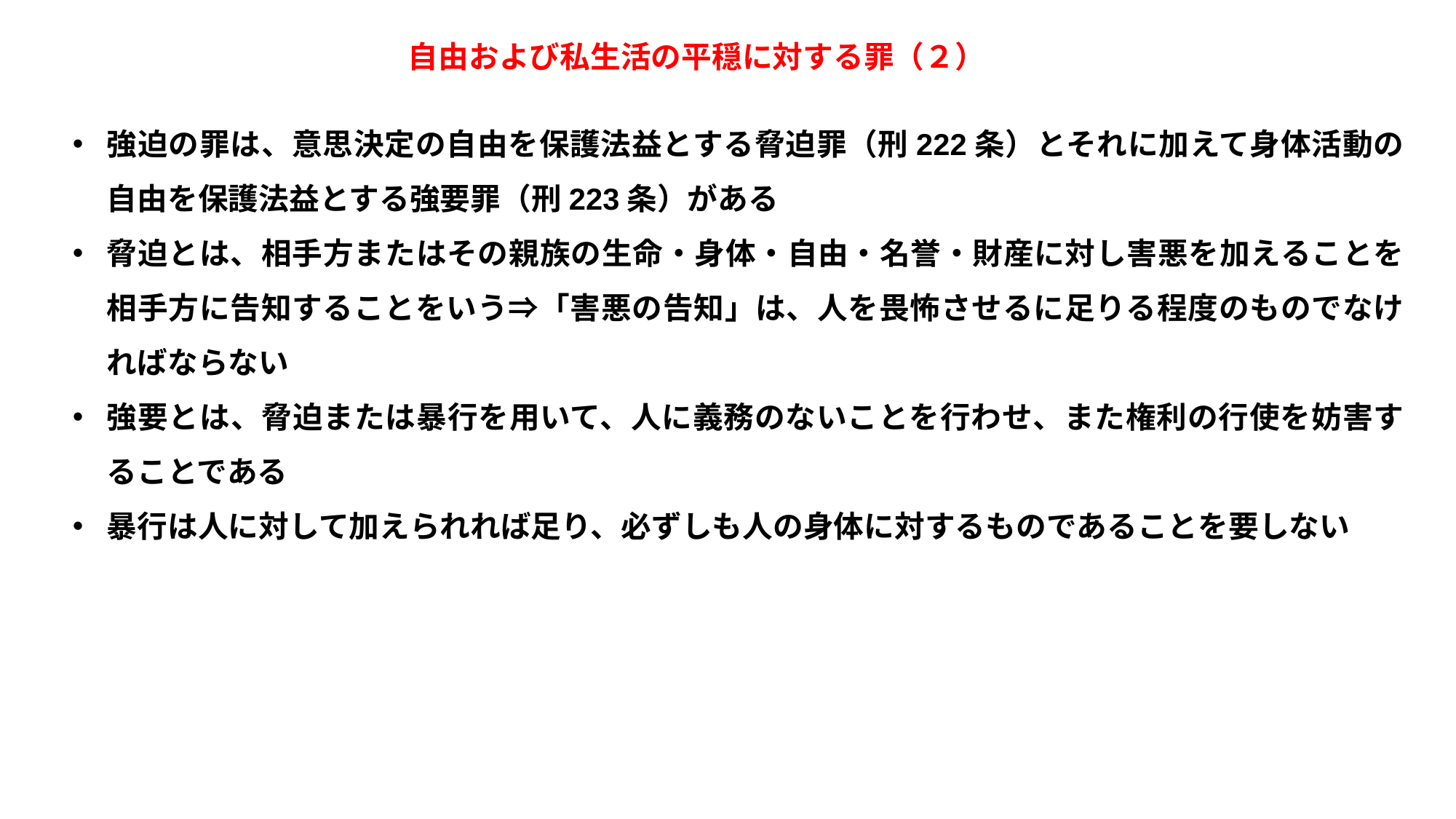

自由および私生活の平穏に対する罪（２）
強迫の罪は、意思決定の自由を保護法益とする脅迫罪（刑222条）とそれに加えて身体活動の自由を保護法益とする強要罪（刑223条）がある
脅迫とは、相手方またはその親族の生命・身体・自由・名誉・財産に対し害悪を加えることを相手方に告知することをいう⇒「害悪の告知」は、人を畏怖させるに足りる程度のものでなければならない
強要とは、脅迫または暴行を用いて、人に義務のないことを行わせ、また権利の行使を妨害することである
暴行は人に対して加えられれば足り、必ずしも人の身体に対するものであることを要しない